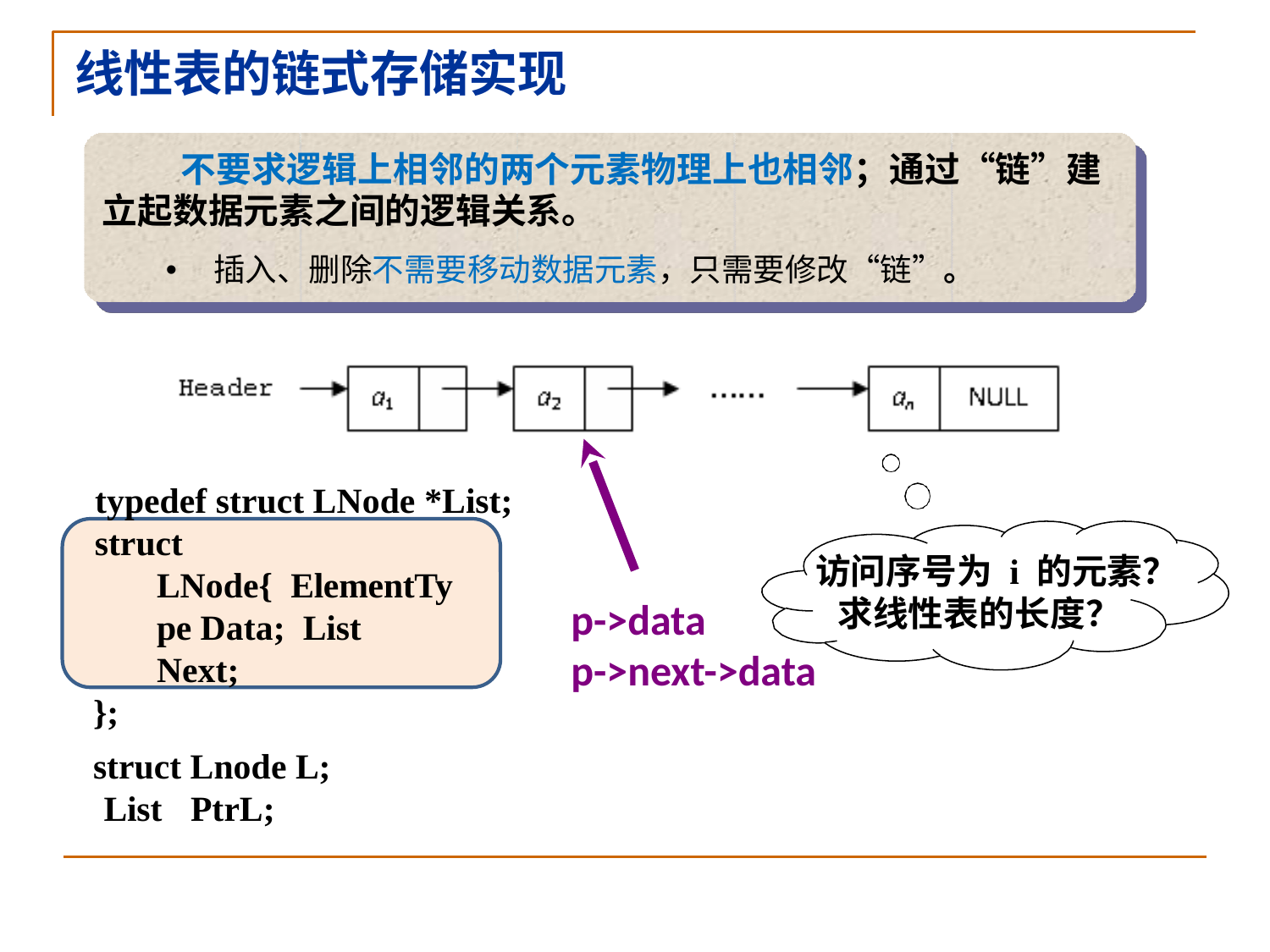

# 线性表的链式存储实现

不要求逻辑上相邻的两个元素物理上也相邻；通过“链”建
立起数据元素之间的逻辑关系。
插入、删除不需要移动数据元素，只需要修改“链”。

typedef struct LNode *List;
struct LNode{  ElementType Data;  List Next;
};
struct Lnode L;  List	PtrL;

访问序号为i 的元素？
求线性表的长度？

p->data
p->next->data